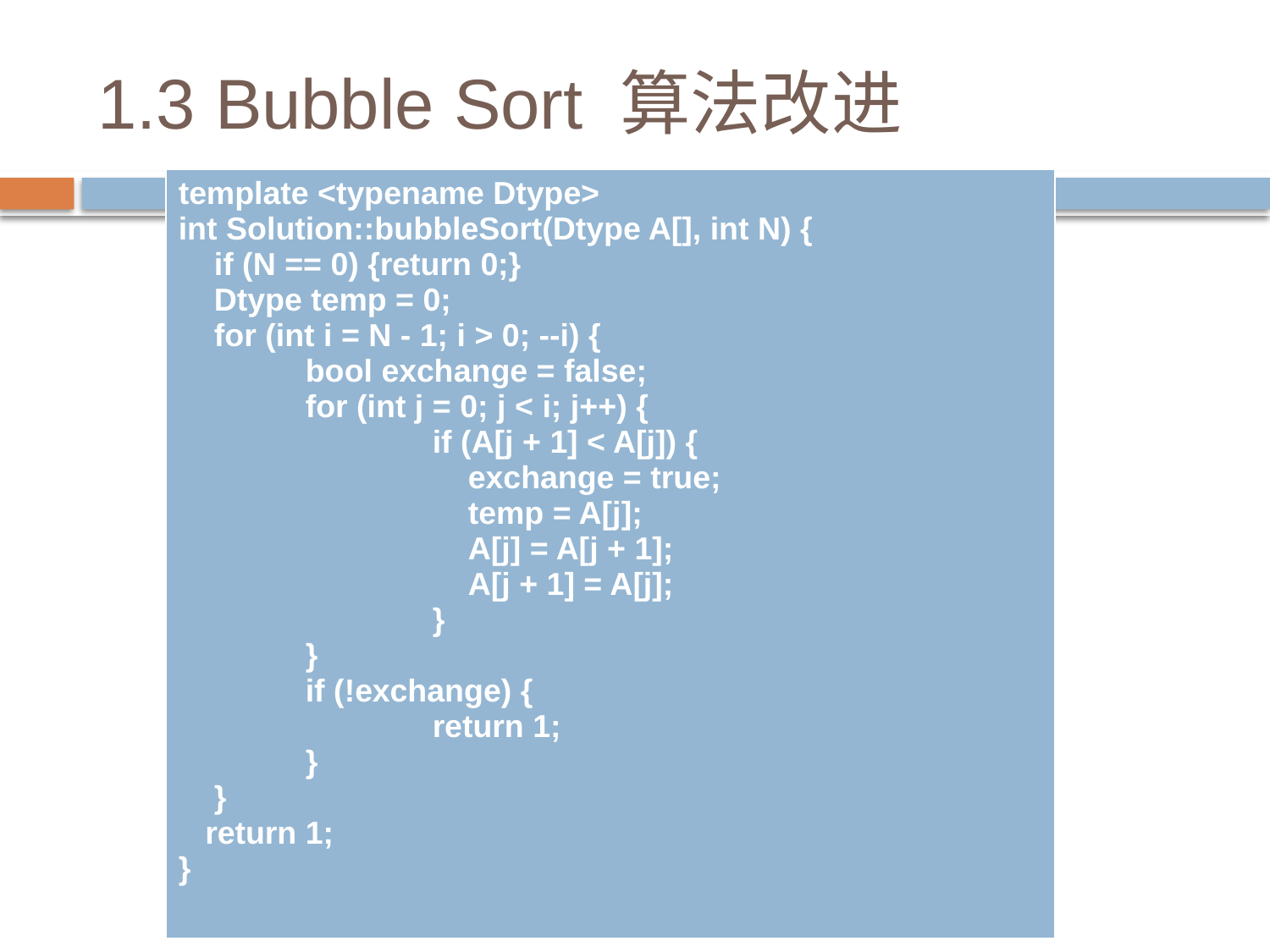

# 1.3 Bubble Sort 算法改进
| template <typename Dtype> int Solution::bubbleSort(Dtype A[], int N) { if (N == 0) {return 0;} Dtype temp = 0; for (int i = N - 1; i > 0; --i) { bool exchange = false; for (int j = 0; j < i; j++) { if (A[j + 1] < A[j]) { exchange = true; temp = A[j]; A[j] = A[j + 1]; A[j + 1] = A[j]; } } if (!exchange) { return 1; } } return 1; } |
| --- |